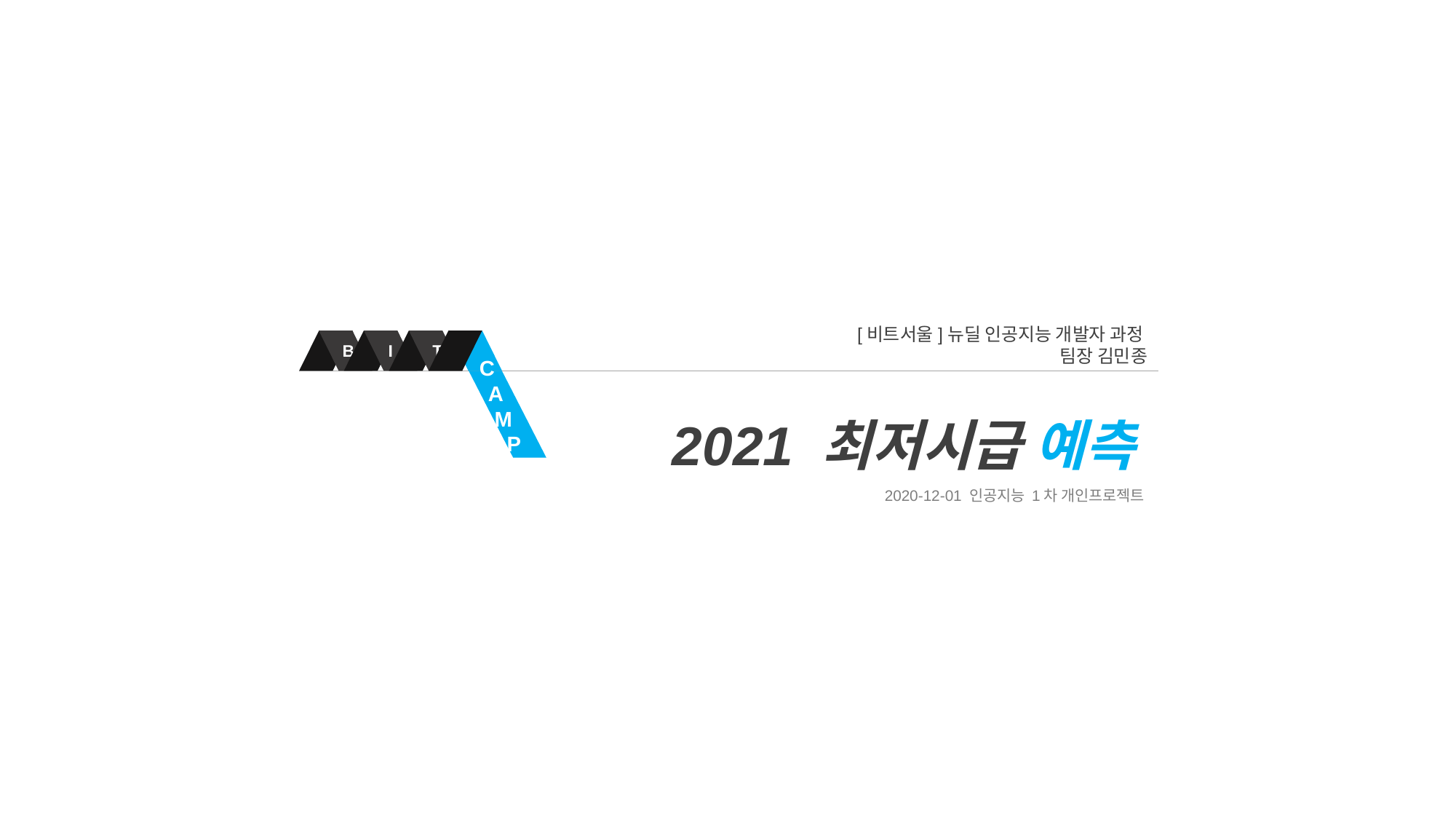

[비트서울]뉴딜 인공지능 개발자 과정
팀장 김민종

B
I
T

C
  A
   M
     P
2021 최저시급 예측
2020-12-01 인공지능 1차 개인프로젝트